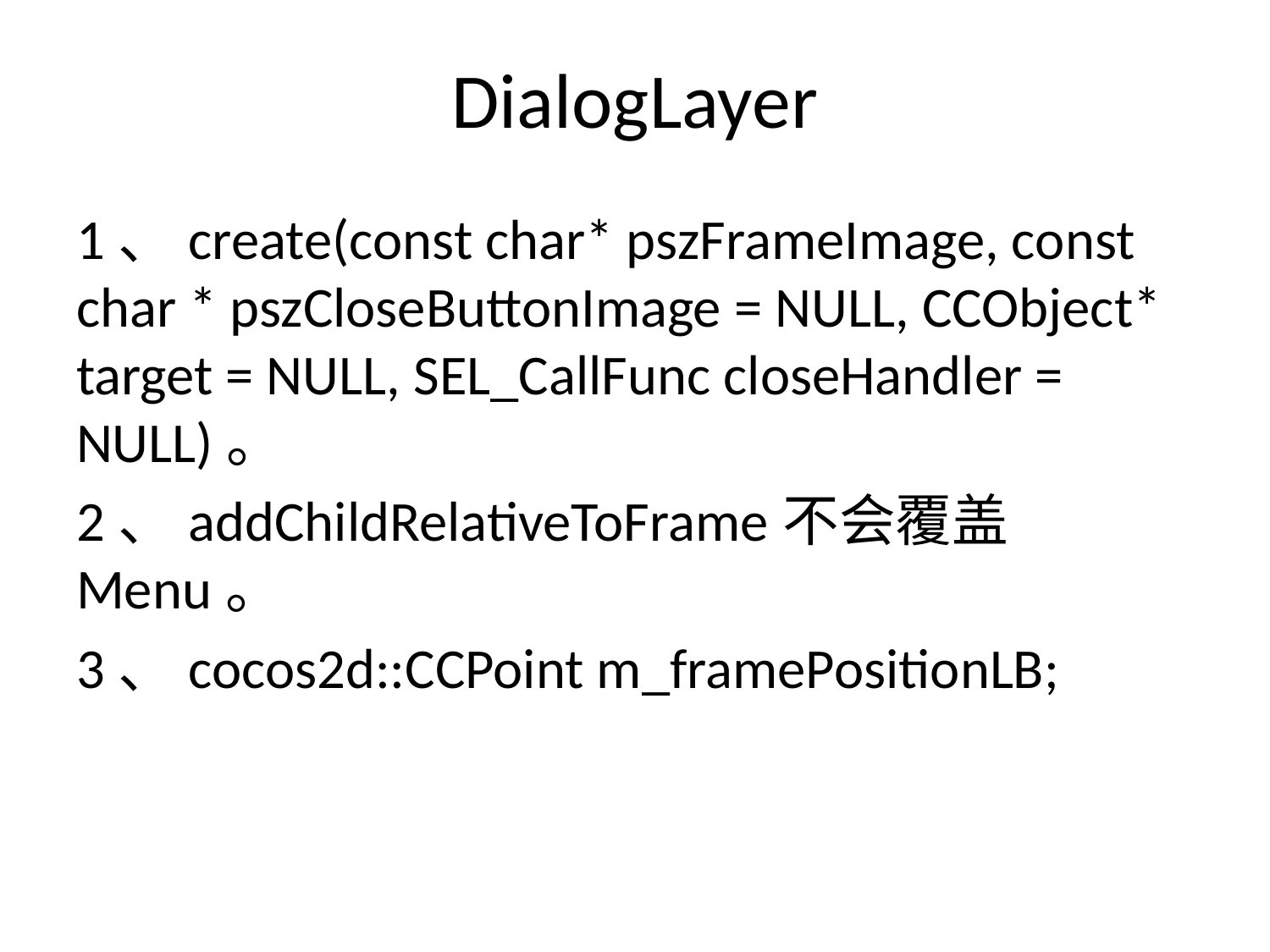

# DialogLayer
1、create(const char* pszFrameImage, const char * pszCloseButtonImage = NULL, CCObject* target = NULL, SEL_CallFunc closeHandler = NULL)。
2、addChildRelativeToFrame不会覆盖Menu。
3、cocos2d::CCPoint m_framePositionLB;